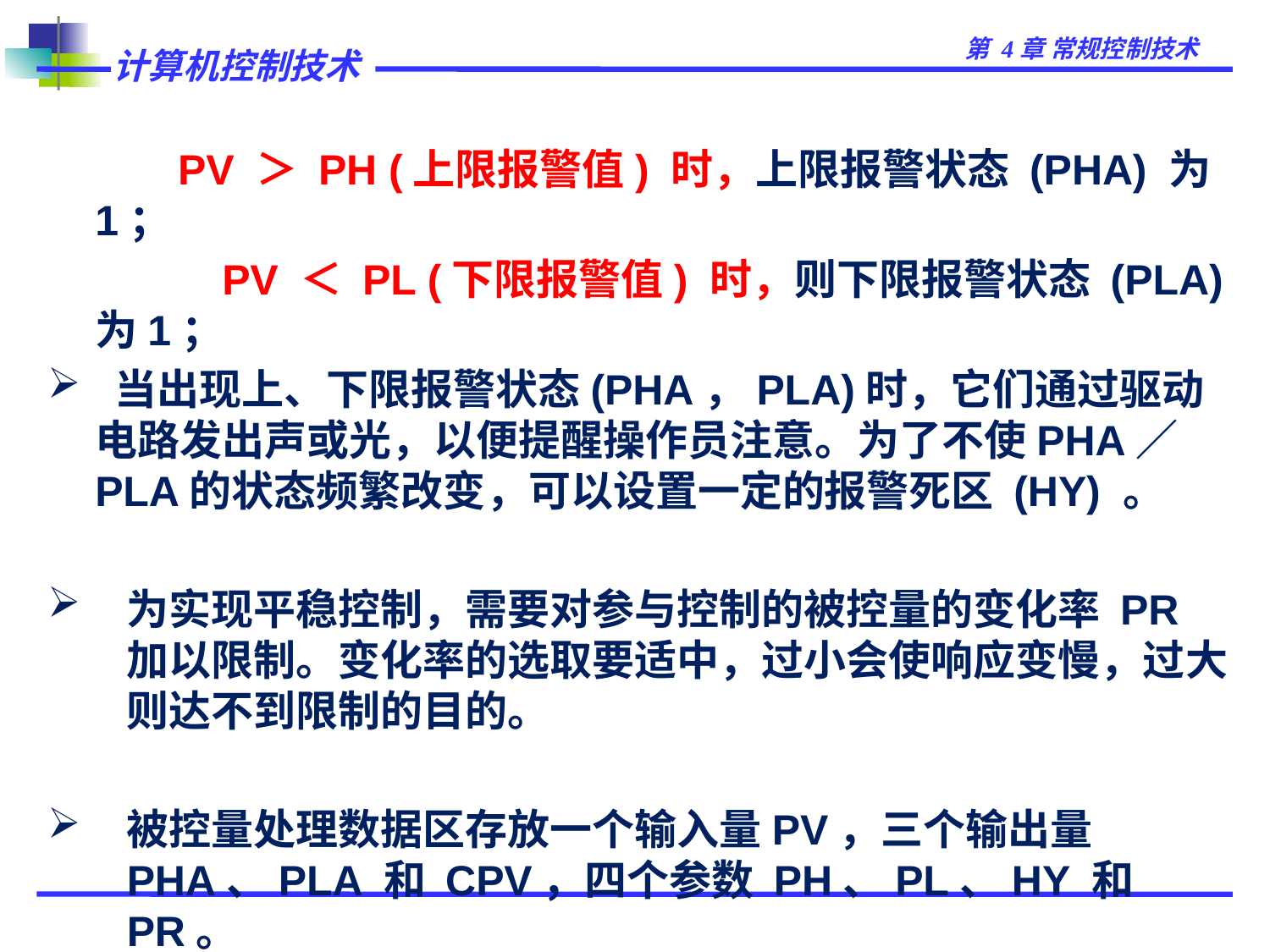

PV ＞ PH (上限报警值) 时，上限报警状态 (PHA) 为1；
		PV ＜ PL (下限报警值) 时，则下限报警状态 (PLA) 为1；
 当出现上、下限报警状态(PHA，PLA)时，它们通过驱动电路发出声或光，以便提醒操作员注意。为了不使PHA／PLA的状态频繁改变，可以设置一定的报警死区 (HY) 。

为实现平稳控制，需要对参与控制的被控量的变化率 PR 加以限制。变化率的选取要适中，过小会使响应变慢，过大则达不到限制的目的。

被控量处理数据区存放一个输入量PV，三个输出量 PHA、PLA 和 CPV，四个参数 PH、PL、HY 和 PR。